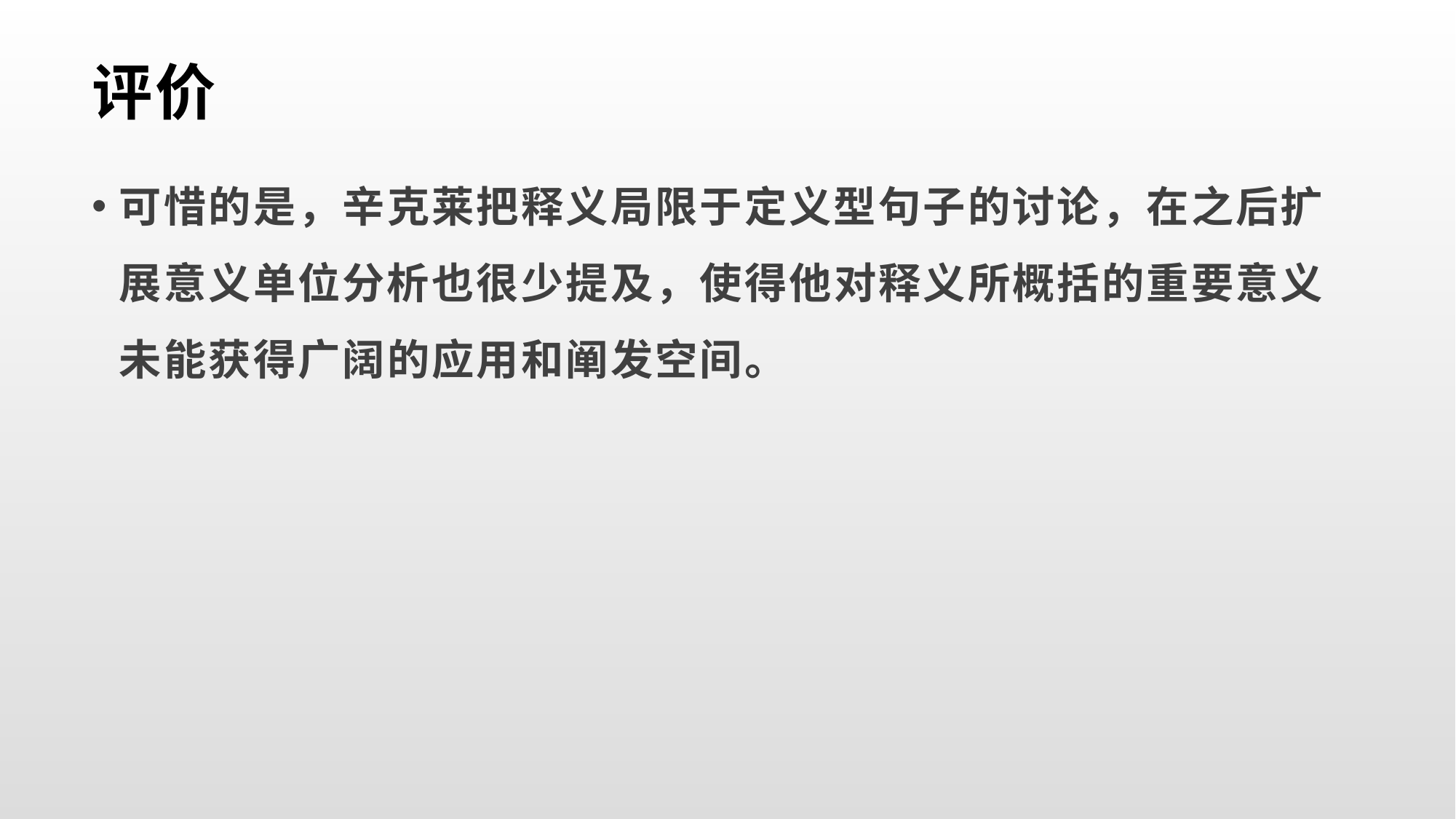

# 评价
可惜的是，辛克莱把释义局限于定义型句子的讨论，在之后扩展意义单位分析也很少提及，使得他对释义所概括的重要意义未能获得广阔的应用和阐发空间。